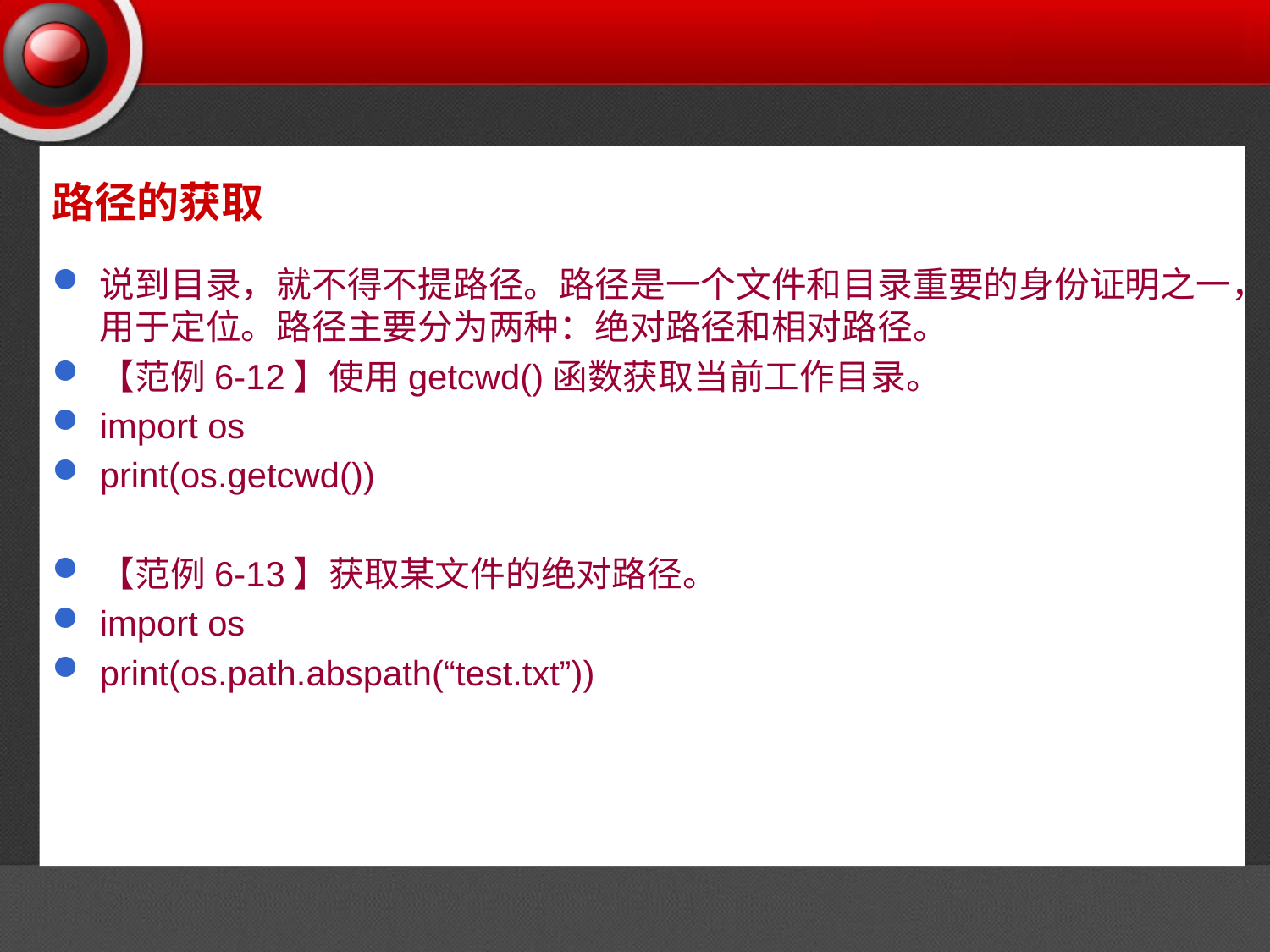

# 路径的获取
说到目录，就不得不提路径。路径是一个文件和目录重要的身份证明之一，用于定位。路径主要分为两种：绝对路径和相对路径。
【范例6-12】使用getcwd()函数获取当前工作目录。
import os
print(os.getcwd())

【范例6-13】获取某文件的绝对路径。
import os
print(os.path.abspath(“test.txt”))